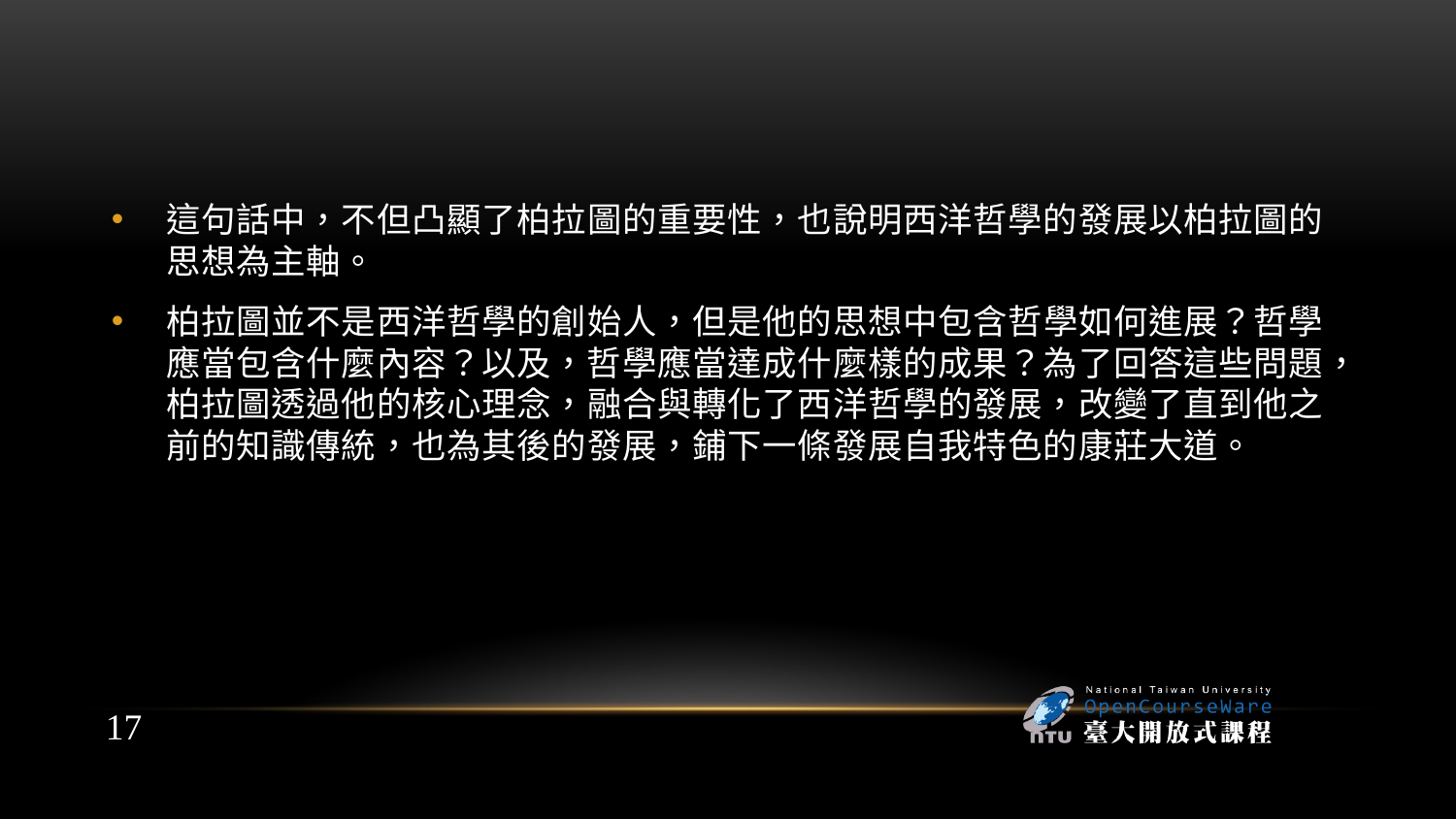

這句話中，不但凸顯了柏拉圖的重要性，也說明西洋哲學的發展以柏拉圖的思想為主軸。
柏拉圖並不是西洋哲學的創始人，但是他的思想中包含哲學如何進展？哲學應當包含什麼內容？以及，哲學應當達成什麼樣的成果？為了回答這些問題，柏拉圖透過他的核心理念，融合與轉化了西洋哲學的發展，改變了直到他之前的知識傳統，也為其後的發展，鋪下一條發展自我特色的康莊大道。
17